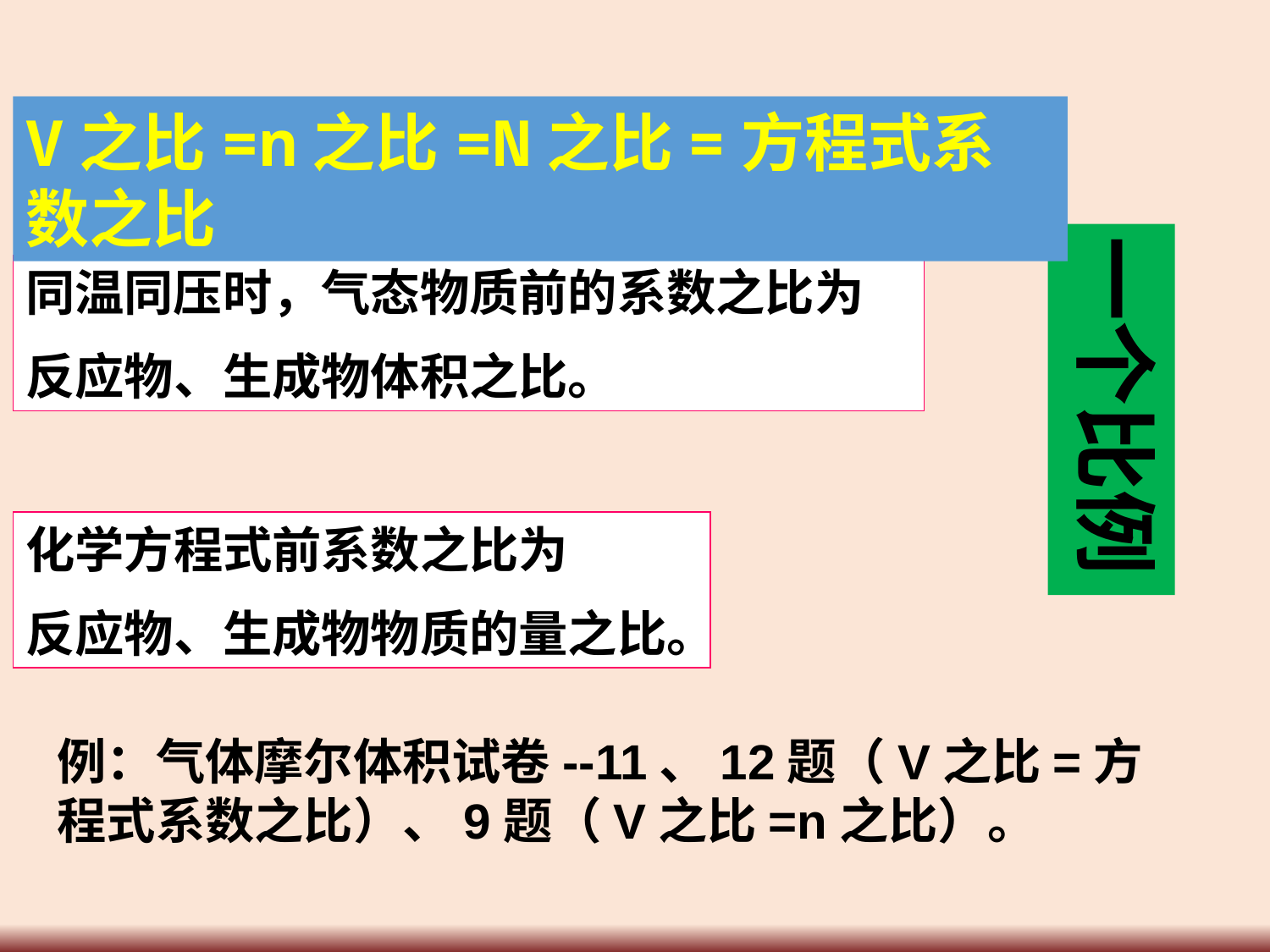

V之比=n之比=N之比=方程式系数之比
一个比例
同温同压时，气态物质前的系数之比为
反应物、生成物体积之比。
化学方程式前系数之比为
反应物、生成物物质的量之比。
例：气体摩尔体积试卷--11、12题（V之比=方程式系数之比）、9题（V之比=n之比）。